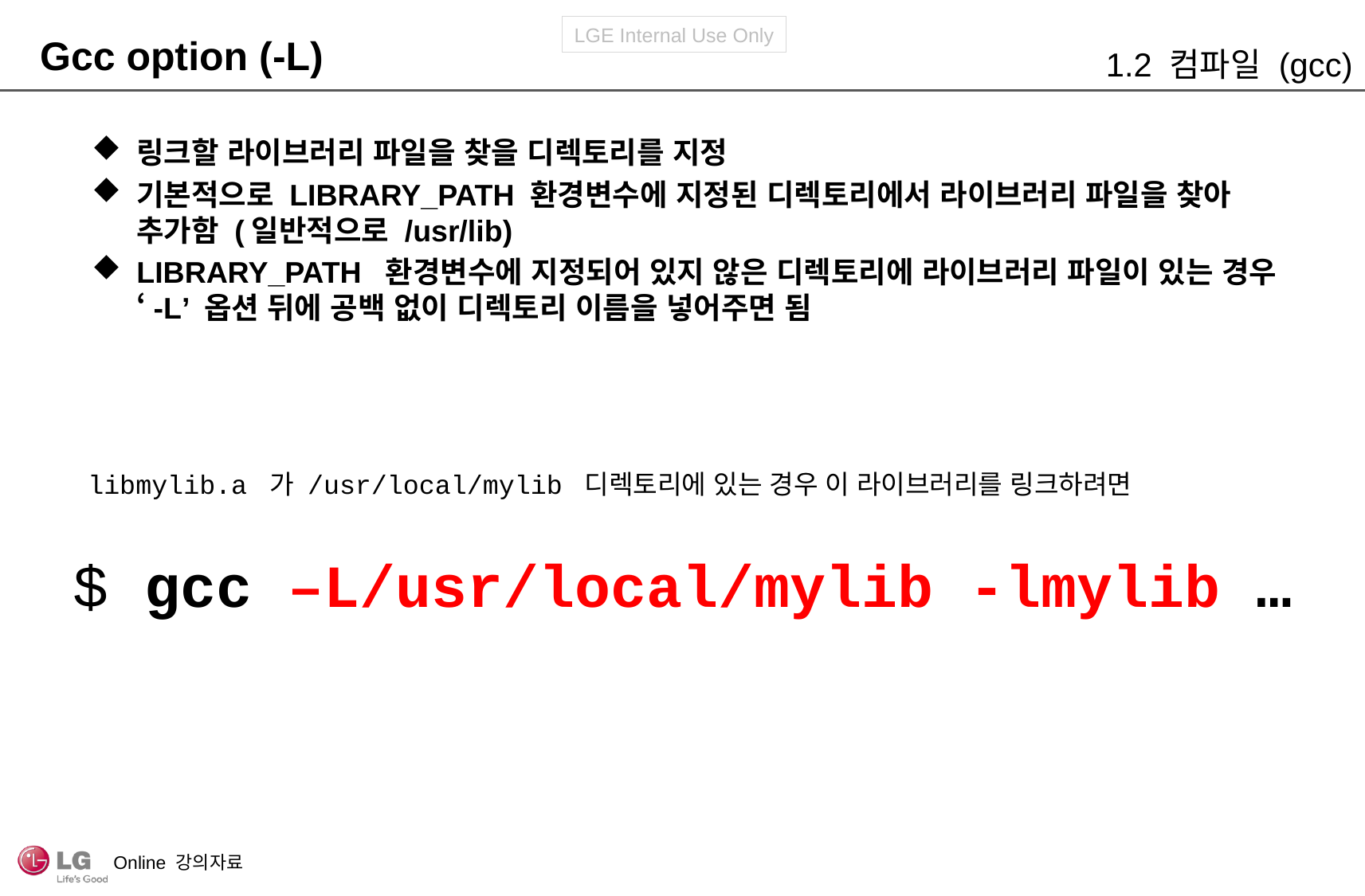

Gcc option (-L)
1.2 컴파일 (gcc)
링크할 라이브러리 파일을 찾을 디렉토리를 지정
기본적으로 LIBRARY_PATH 환경변수에 지정된 디렉토리에서 라이브러리 파일을 찾아 추가함 (일반적으로 /usr/lib)
LIBRARY_PATH  환경변수에 지정되어 있지 않은 디렉토리에 라이브러리 파일이 있는 경우 ‘-L’ 옵션 뒤에 공백 없이 디렉토리 이름을 넣어주면 됨

libmylib.a 가 /usr/local/mylib 디렉토리에 있는 경우 이 라이브러리를 링크하려면
$ gcc –L/usr/local/mylib -lmylib …